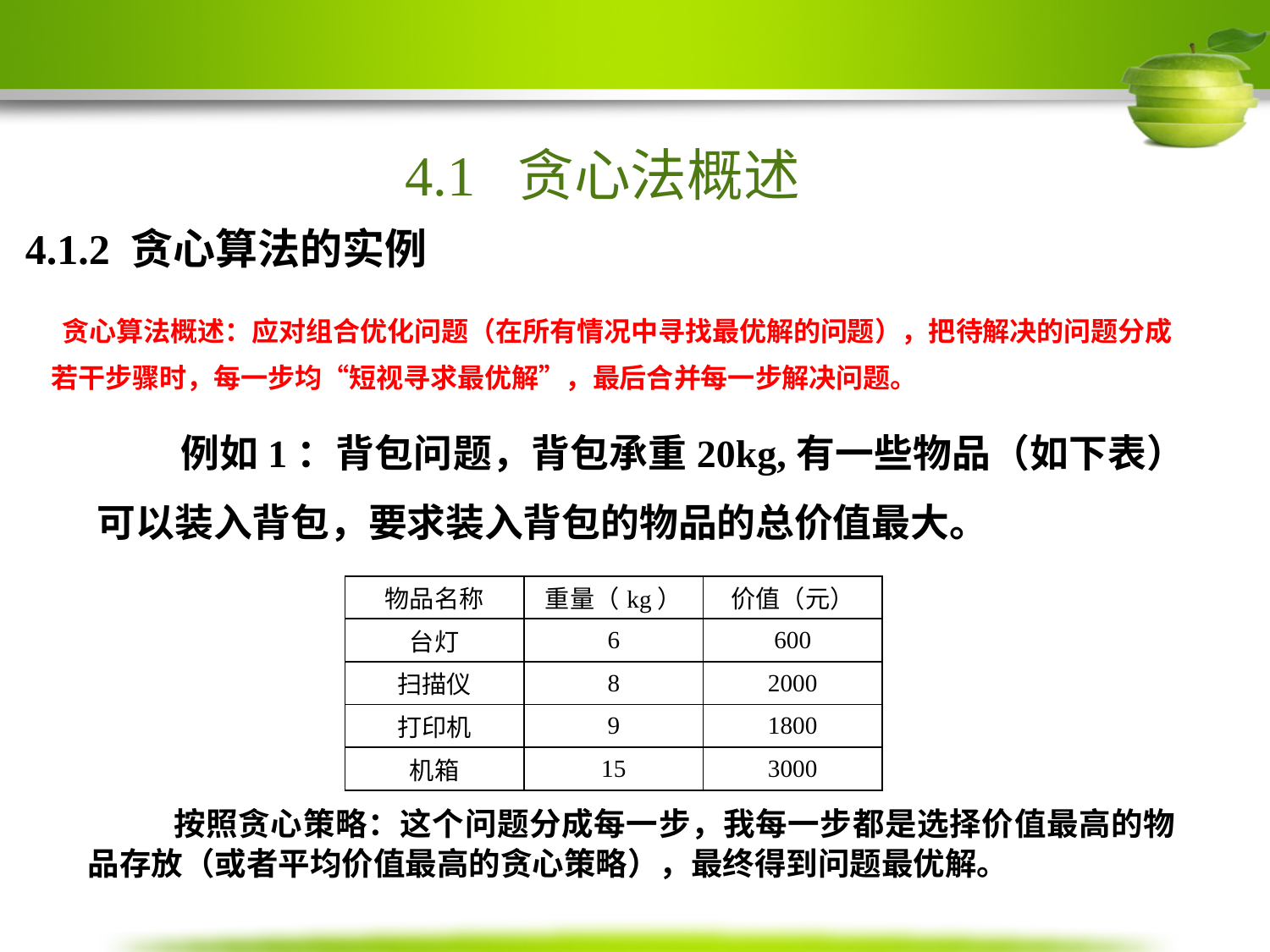

4.1  贪心法概述
4.1.2 贪心算法的实例
 贪心算法概述：应对组合优化问题（在所有情况中寻找最优解的问题），把待解决的问题分成若干步骤时，每一步均“短视寻求最优解”，最后合并每一步解决问题。
        例如1：背包问题，背包承重20kg,有一些物品（如下表）可以装入背包，要求装入背包的物品的总价值最大。
| 物品名称 | 重量（kg） | 价值（元） |
| --- | --- | --- |
| 台灯 | 6 | 600 |
| 扫描仪 | 8 | 2000 |
| 打印机 | 9 | 1800 |
| 机箱 | 15 | 3000 |
        按照贪心策略：这个问题分成每一步，我每一步都是选择价值最高的物品存放（或者平均价值最高的贪心策略），最终得到问题最优解。